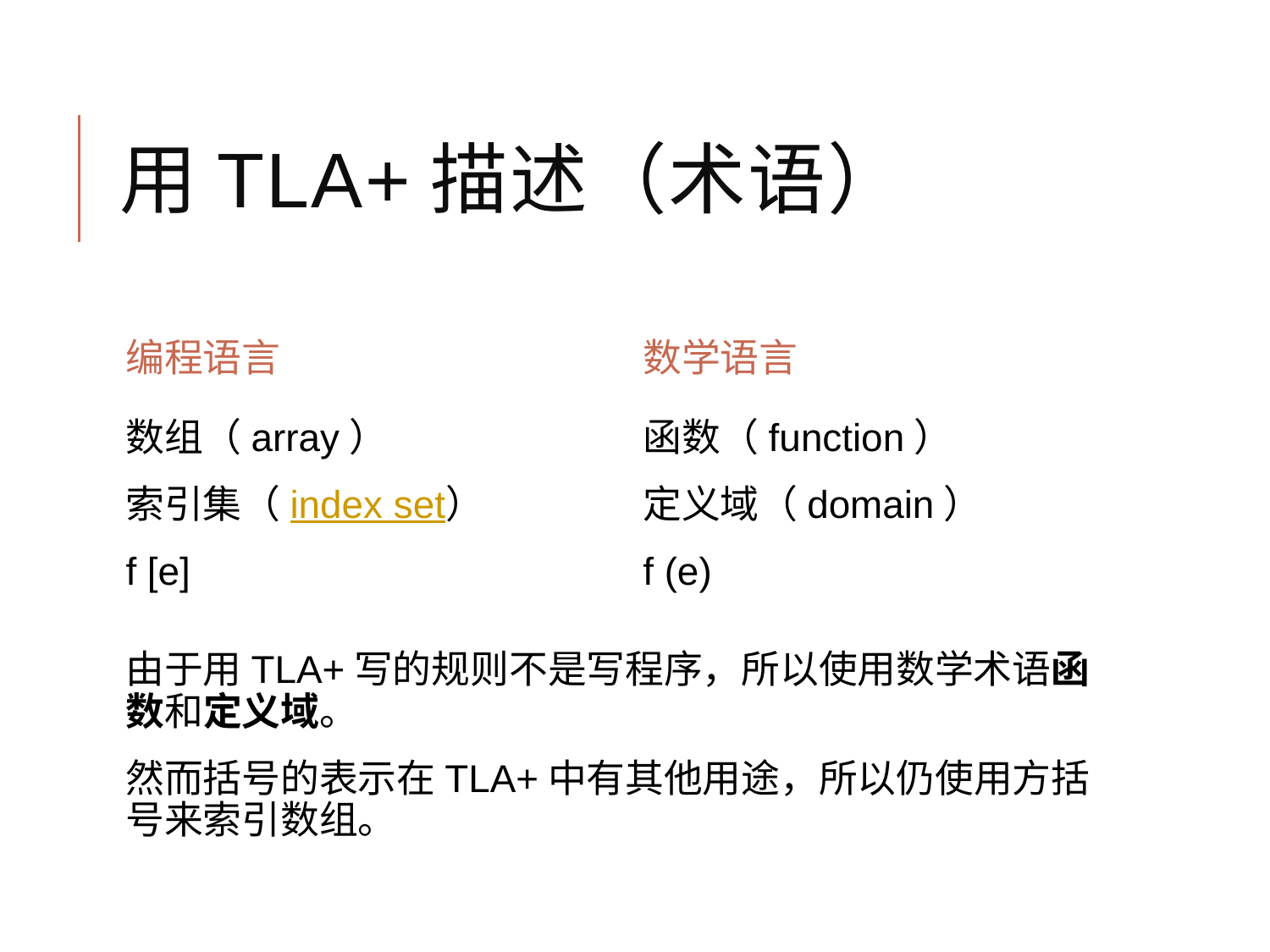

# 用TLA+描述（术语）
编程语言
数学语言
数组（array）
索引集（index set）
f [e]
函数（function）
定义域（domain）
f (e)
由于用TLA+写的规则不是写程序，所以使用数学术语函数和定义域。
然而括号的表示在TLA+中有其他用途，所以仍使用方括号来索引数组。